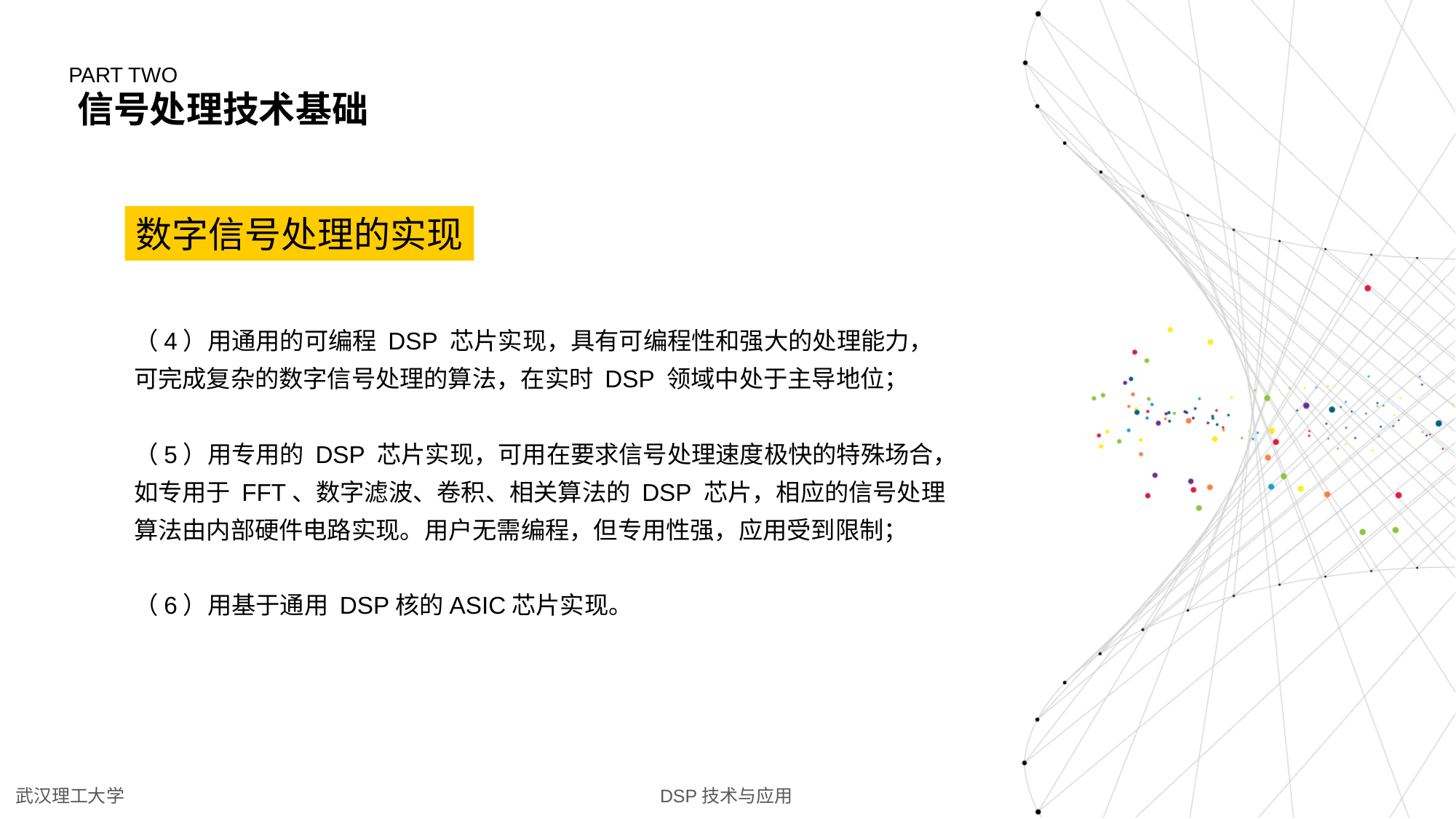

PART TWO
信号处理技术基础
数字信号处理的实现
（4）用通用的可编程 DSP 芯片实现，具有可编程性和强大的处理能力，可完成复杂的数字信号处理的算法，在实时 DSP 领域中处于主导地位；

（5）用专用的 DSP 芯片实现，可用在要求信号处理速度极快的特殊场合，如专用于 FFT、数字滤波、卷积、相关算法的 DSP 芯片，相应的信号处理算法由内部硬件电路实现。用户无需编程，但专用性强，应用受到限制；

（6）用基于通用 DSP核的ASIC芯片实现。

DSP技术与应用
武汉理工大学